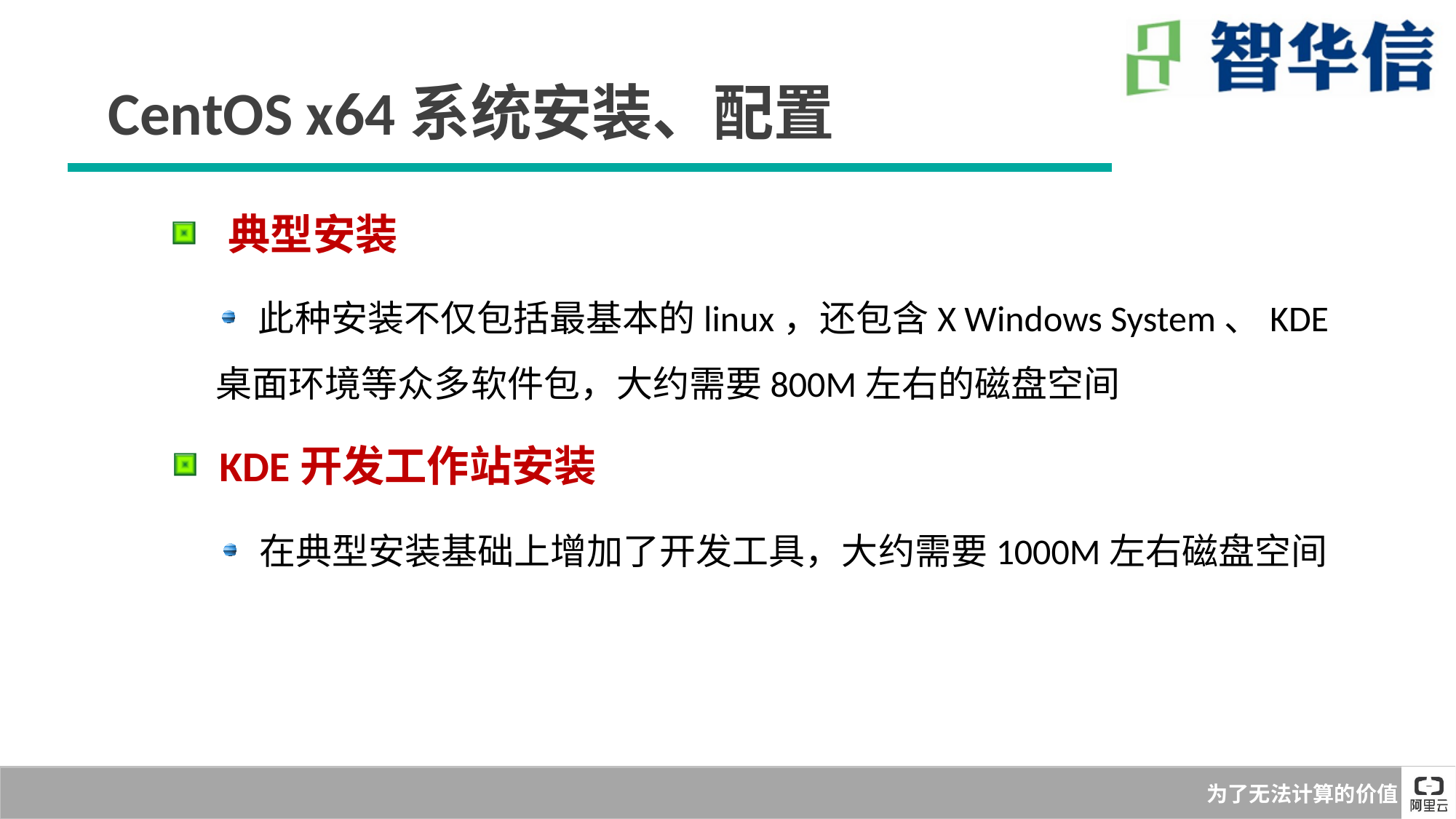

CentOS x64系统安装、配置
  典型安装
 此种安装不仅包括最基本的linux，还包含X Windows System、KDE桌面环境等众多软件包，大约需要800M左右的磁盘空间
  KDE开发工作站安装
 在典型安装基础上增加了开发工具，大约需要1000M左右磁盘空间